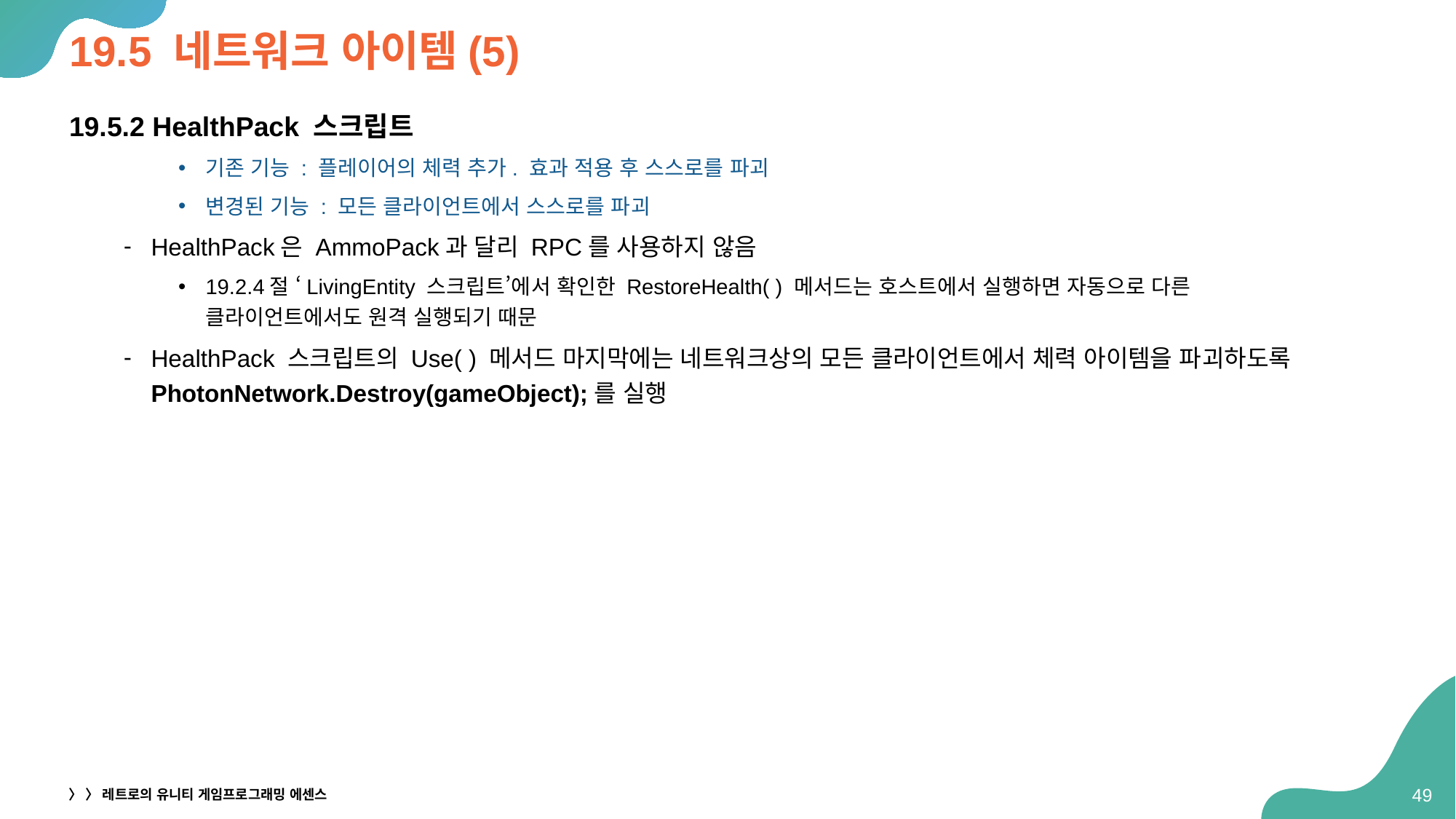

# 19.5 네트워크 아이템(5)
19.5.2 HealthPack 스크립트
기존 기능 : 플레이어의 체력 추가. 효과 적용 후 스스로를 파괴
변경된 기능 : 모든 클라이언트에서 스스로를 파괴
HealthPack은 AmmoPack과 달리 RPC를 사용하지 않음
19.2.4절 ‘LivingEntity 스크립트’에서 확인한 RestoreHealth( ) 메서드는 호스트에서 실행하면 자동으로 다른
클라이언트에서도 원격 실행되기 때문
HealthPack 스크립트의 Use( ) 메서드 마지막에는 네트워크상의 모든 클라이언트에서 체력 아이템을 파괴하도록 PhotonNetwork.Destroy(gameObject);를 실행
49